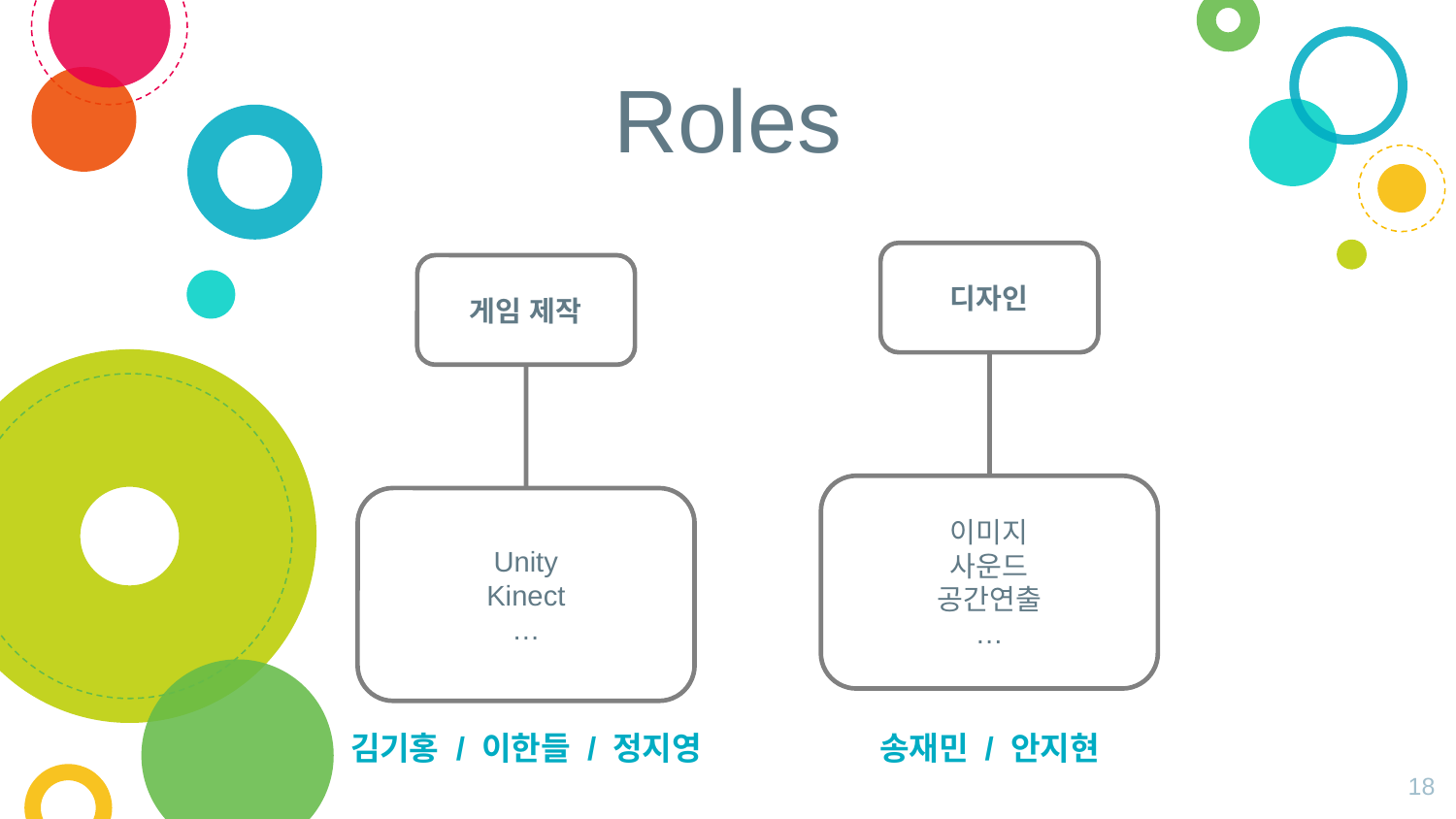

Roles
디자인
이미지
사운드
공간연출
…
게임 제작
Unity
Kinect
…
김기홍 / 이한들 / 정지영
송재민 / 안지현
18